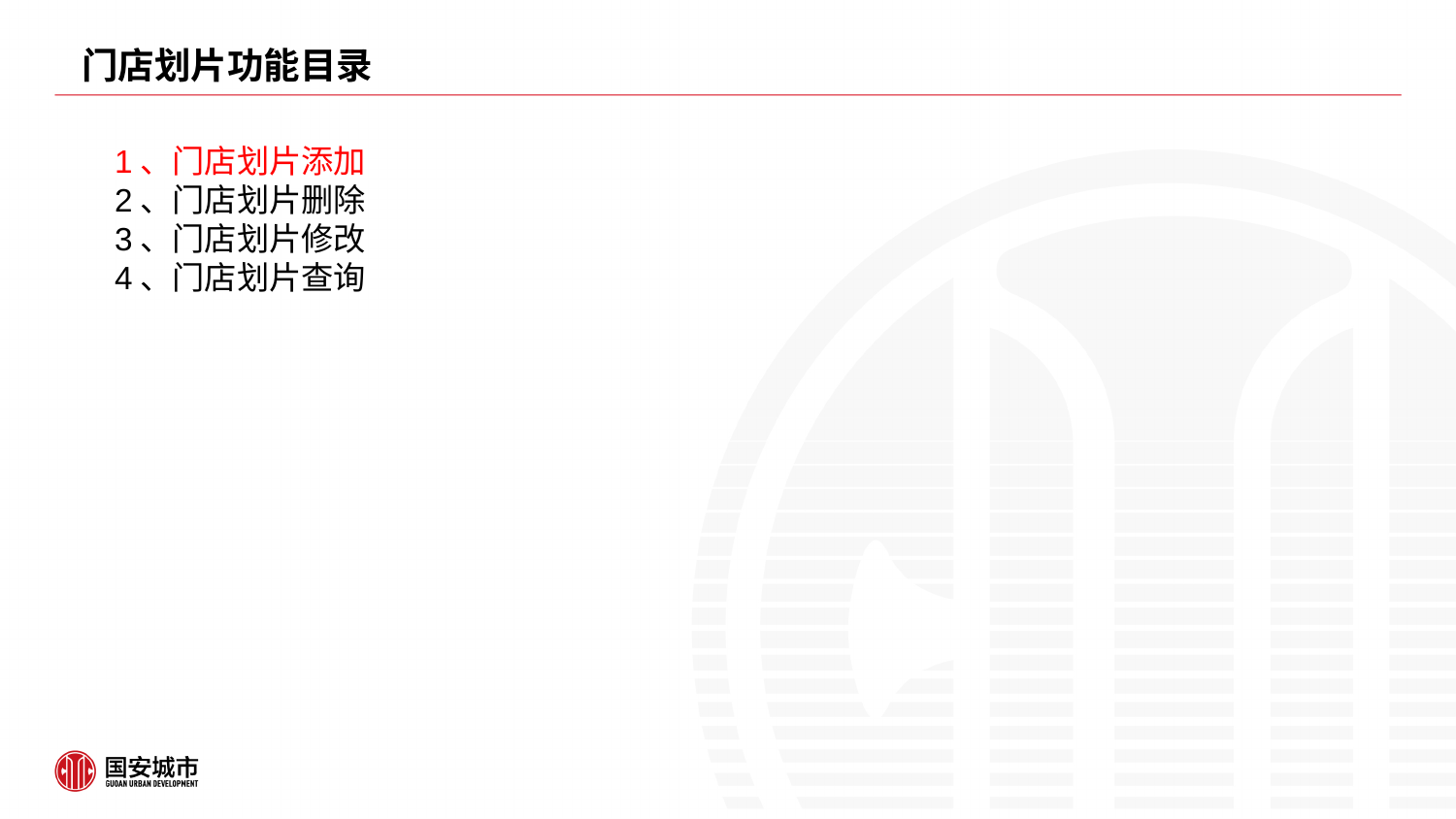

# 门店划片功能目录
1、门店划片添加
2、门店划片删除
3、门店划片修改
4、门店划片查询